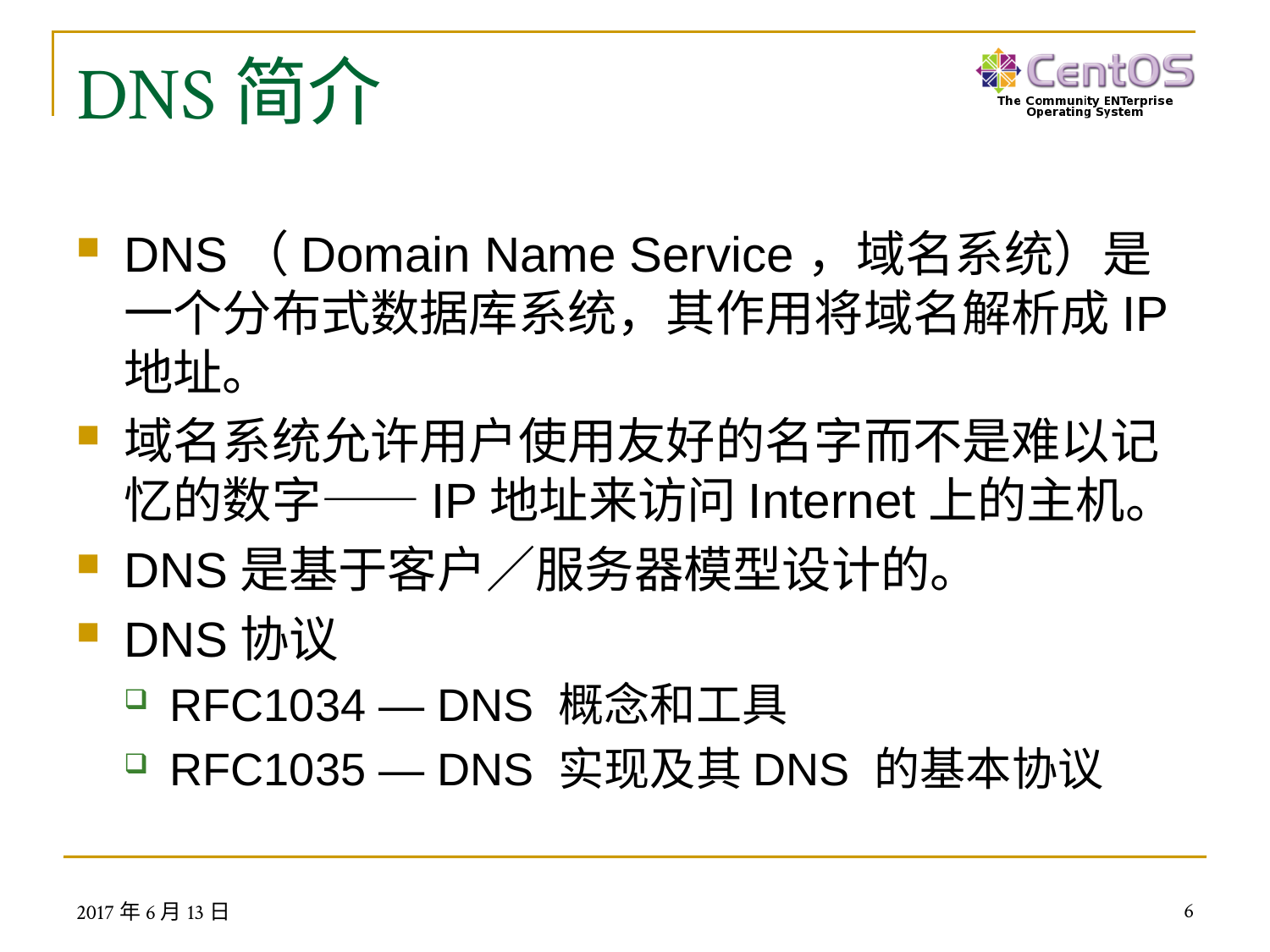

# DNS简介
DNS（Domain Name Service，域名系统）是一个分布式数据库系统，其作用将域名解析成IP地址。
域名系统允许用户使用友好的名字而不是难以记忆的数字——IP地址来访问Internet上的主机。
DNS是基于客户／服务器模型设计的。
DNS协议
RFC1034 — DNS 概念和工具
RFC1035 — DNS 实现及其DNS 的基本协议
2017年6月13日
6